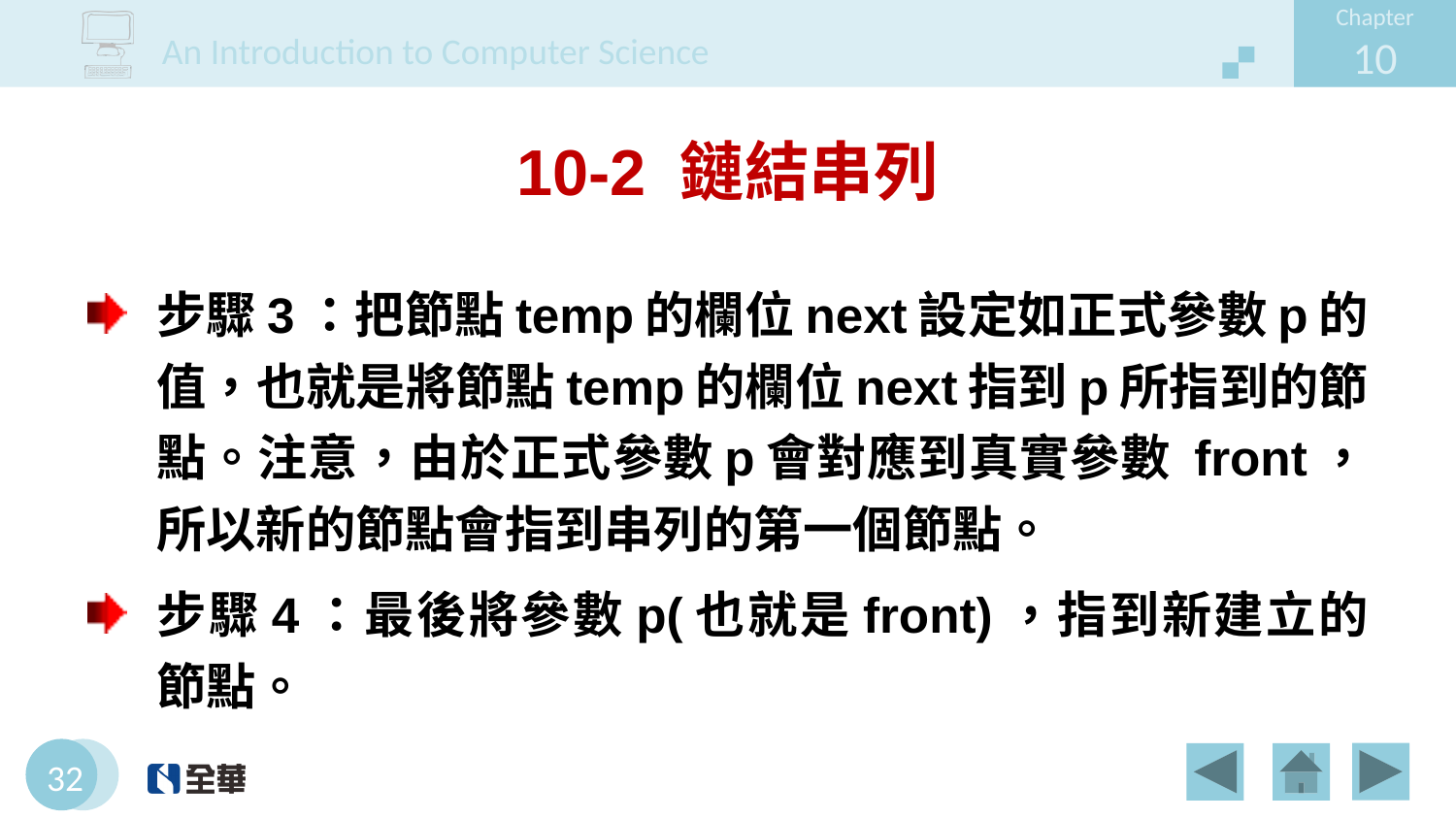

# 10-2 鏈結串列
步驟3：把節點temp的欄位next設定如正式參數p的值，也就是將節點temp的欄位next指到p所指到的節點。注意，由於正式參數p會對應到真實參數 front，所以新的節點會指到串列的第一個節點。
步驟4：最後將參數p(也就是front)，指到新建立的節點。